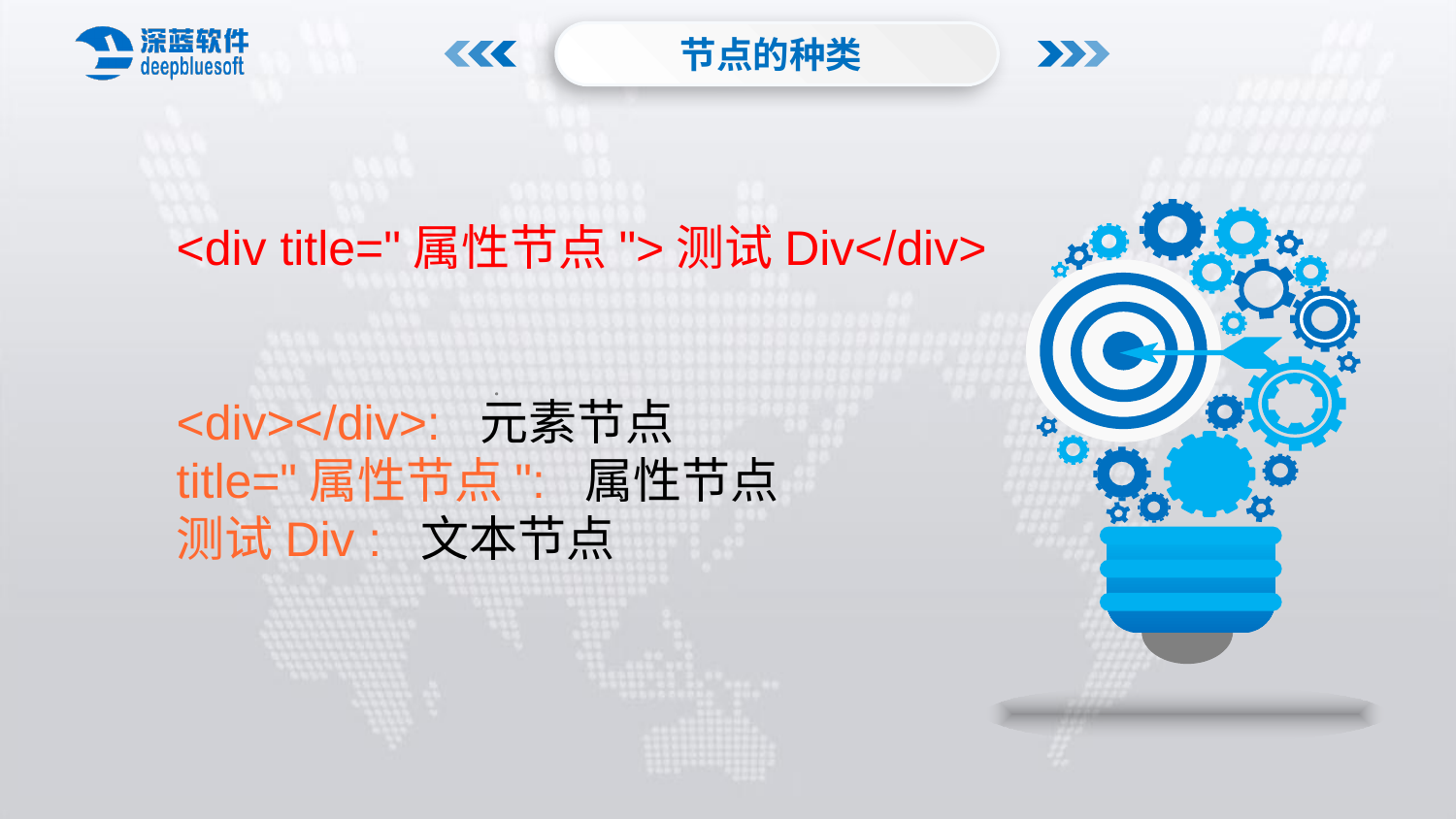

节点的种类

<div title="属性节点">测试Div</div>

<div></div>:  元素节点
title="属性节点":  属性节点
测试Div :  文本节点